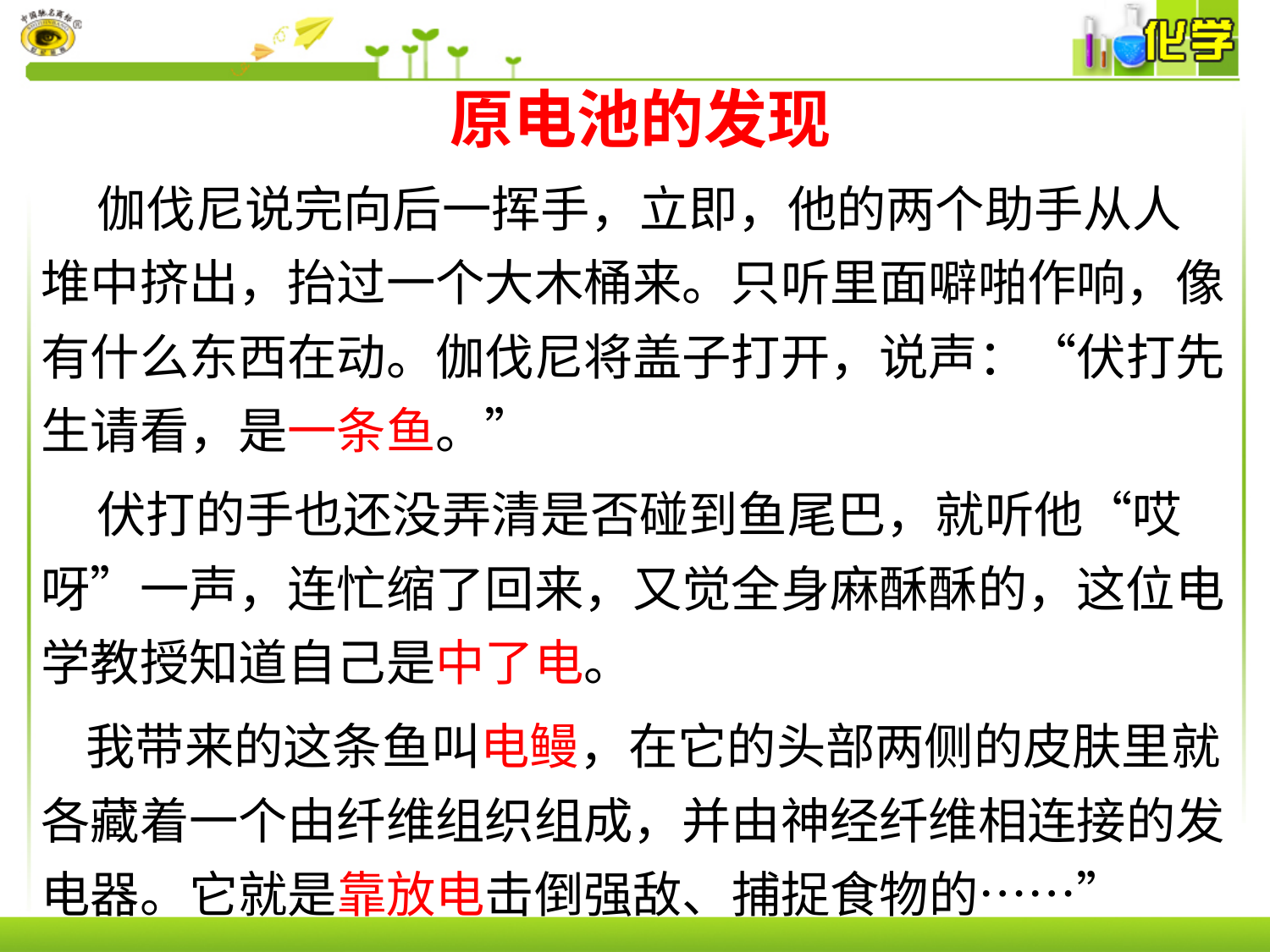

原电池的发现
    伽伐尼说完向后一挥手，立即，他的两个助手从人堆中挤出，抬过一个大木桶来。只听里面噼啪作响，像有什么东西在动。伽伐尼将盖子打开，说声：“伏打先生请看，是一条鱼。”
    伏打的手也还没弄清是否碰到鱼尾巴，就听他“哎呀”一声，连忙缩了回来，又觉全身麻酥酥的，这位电学教授知道自己是中了电。
   我带来的这条鱼叫电鳗，在它的头部两侧的皮肤里就各藏着一个由纤维组织组成，并由神经纤维相连接的发电器。它就是靠放电击倒强敌、捕捉食物的……”